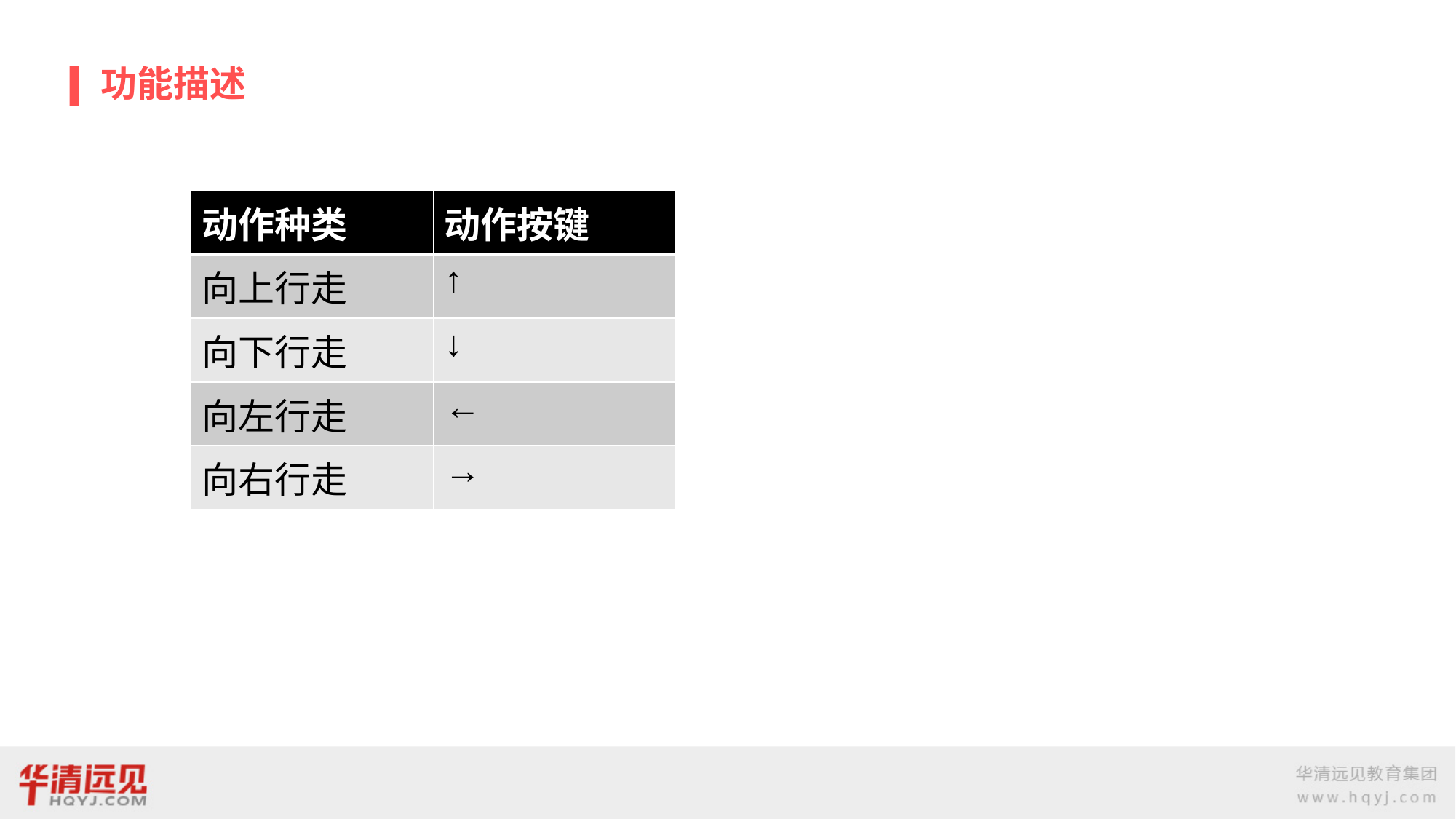

# 功能描述
| 动作种类 | 动作按键 |
| --- | --- |
| 向上行走 | ↑ |
| 向下行走 | ↓ |
| 向左行走 | ← |
| 向右行走 | → |